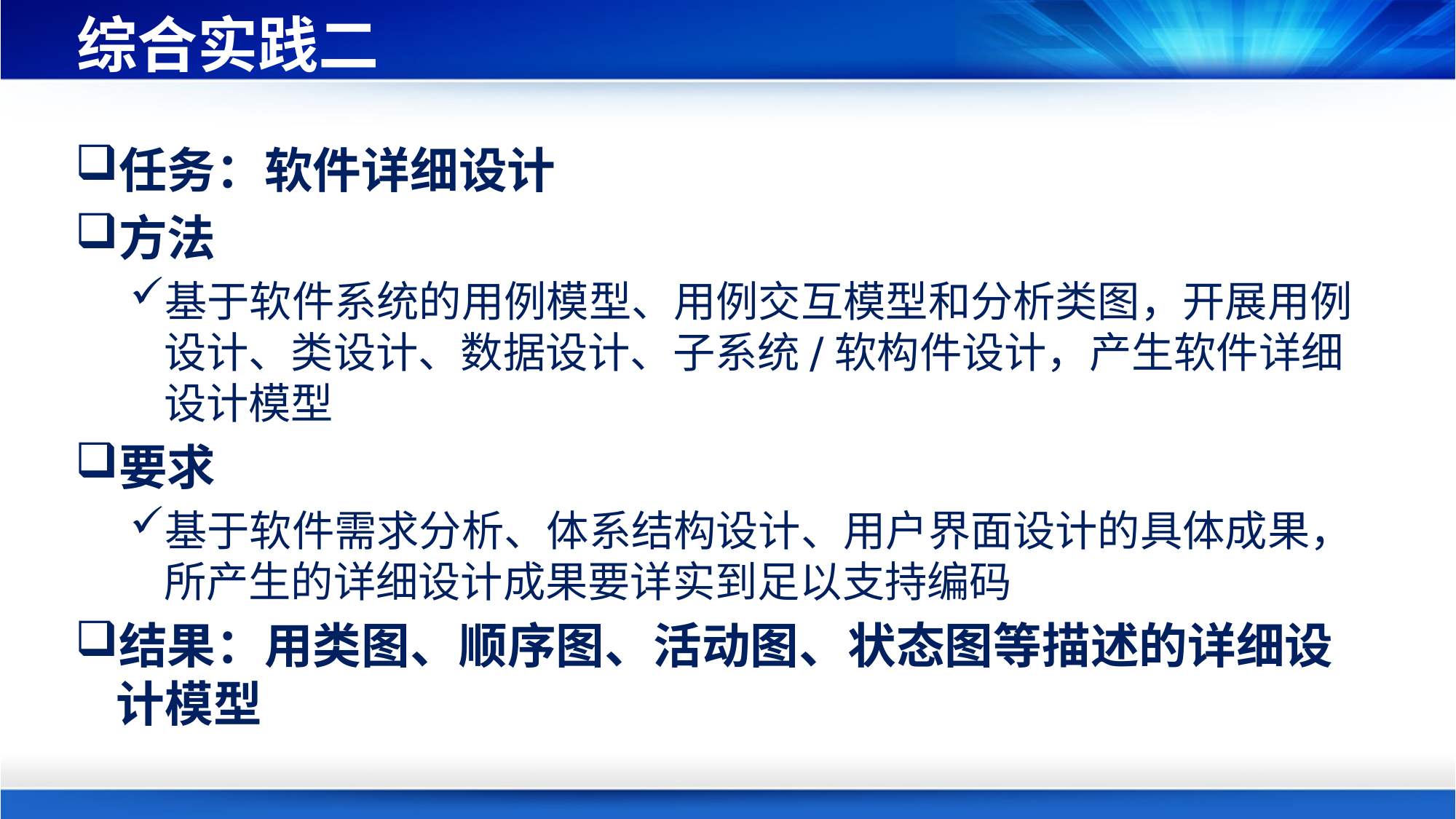

# 综合实践二
任务：软件详细设计
方法
基于软件系统的用例模型、用例交互模型和分析类图，开展用例设计、类设计、数据设计、子系统/软构件设计，产生软件详细设计模型
要求
基于软件需求分析、体系结构设计、用户界面设计的具体成果，所产生的详细设计成果要详实到足以支持编码
结果：用类图、顺序图、活动图、状态图等描述的详细设计模型